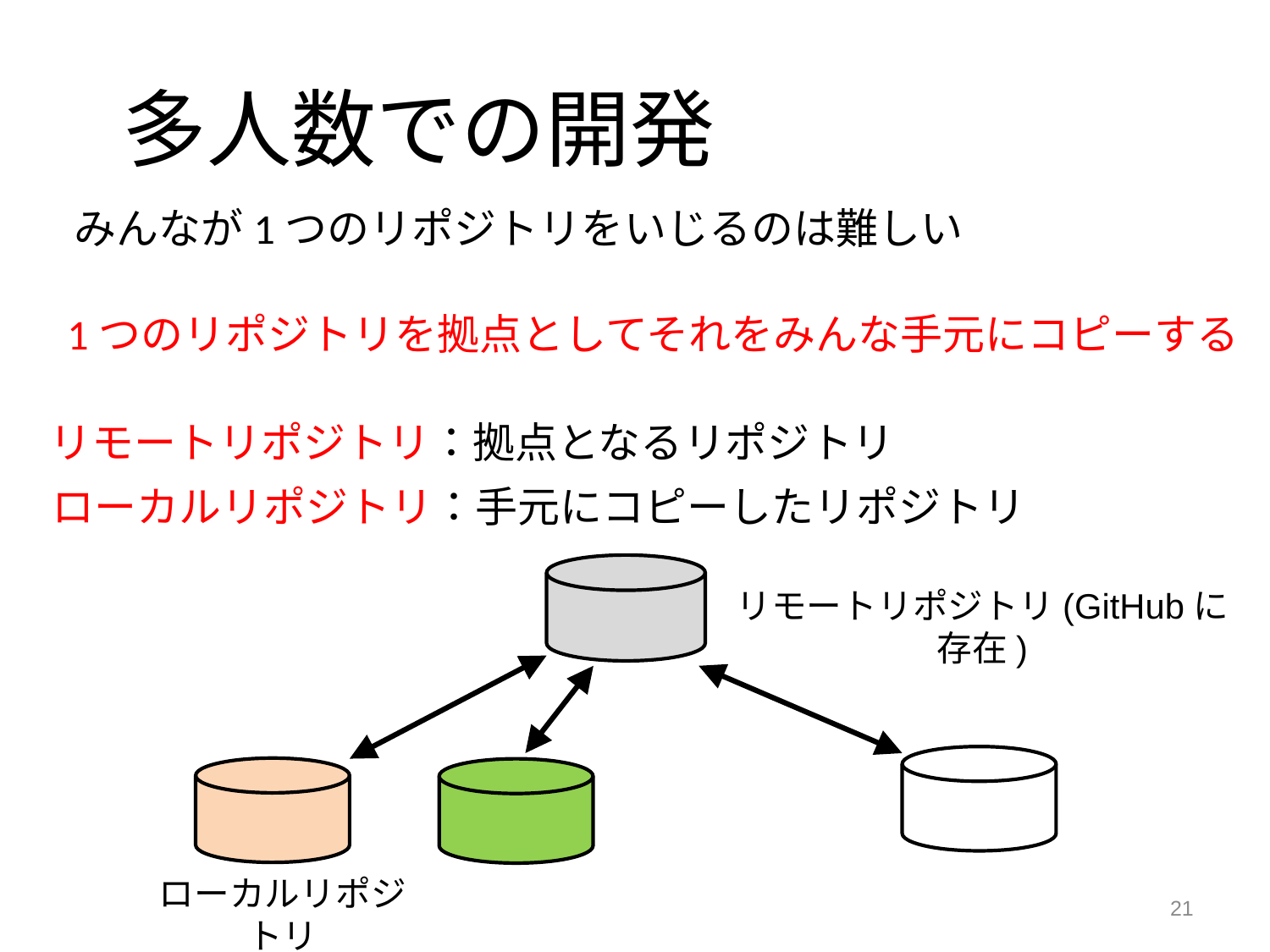

多人数での開発
みんなが1つのリポジトリをいじるのは難しい
1つのリポジトリを拠点としてそれをみんな手元にコピーする
リモートリポジトリ：拠点となるリポジトリ
ローカルリポジトリ：手元にコピーしたリポジトリ

リモートリポジトリ(GitHubに存在)

開発者
ローカルリポジトリ
21